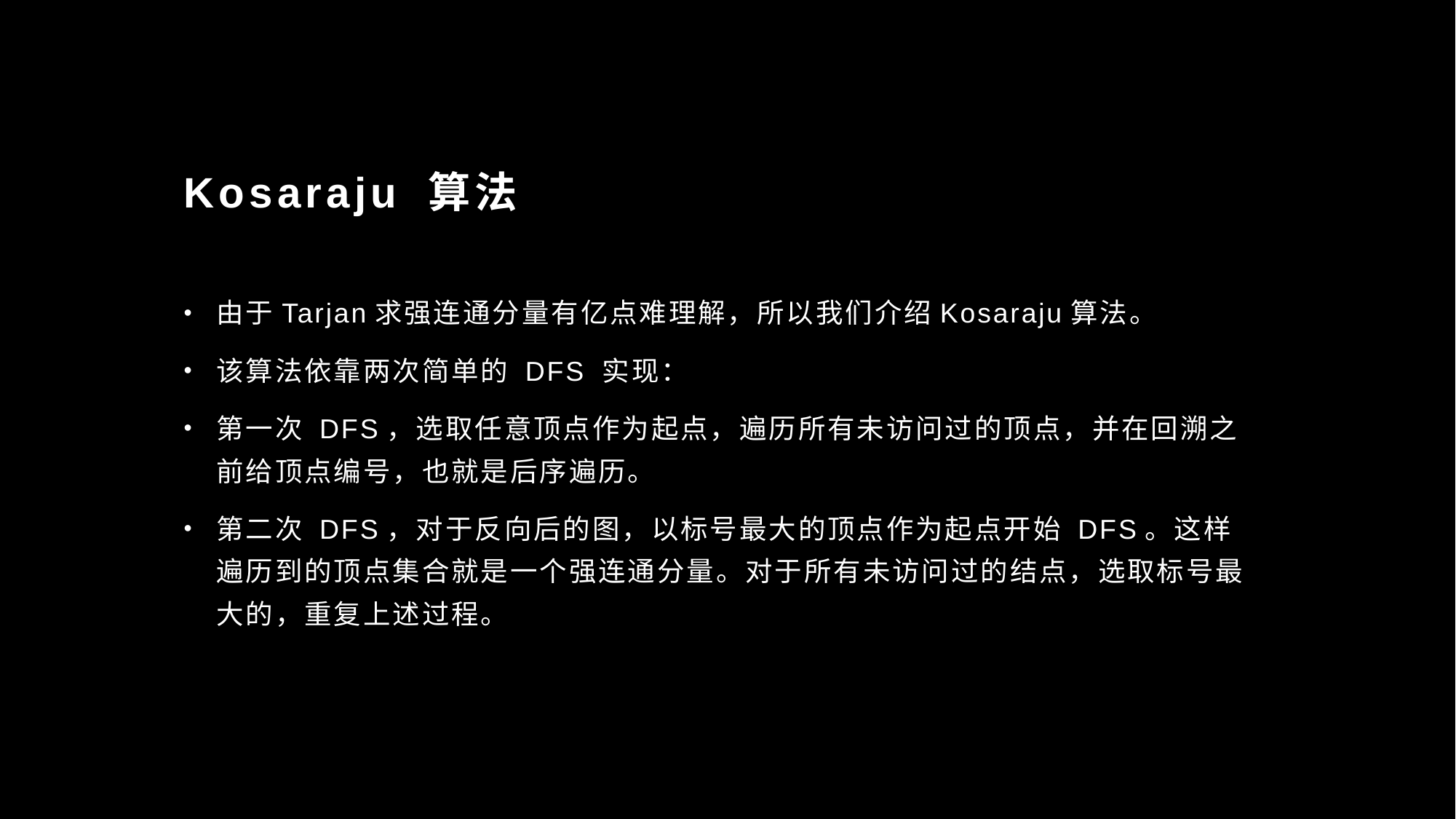

# Kosaraju 算法
由于Tarjan求强连通分量有亿点难理解，所以我们介绍Kosaraju算法。
该算法依靠两次简单的 DFS 实现：
第一次 DFS，选取任意顶点作为起点，遍历所有未访问过的顶点，并在回溯之前给顶点编号，也就是后序遍历。
第二次 DFS，对于反向后的图，以标号最大的顶点作为起点开始 DFS。这样遍历到的顶点集合就是一个强连通分量。对于所有未访问过的结点，选取标号最大的，重复上述过程。